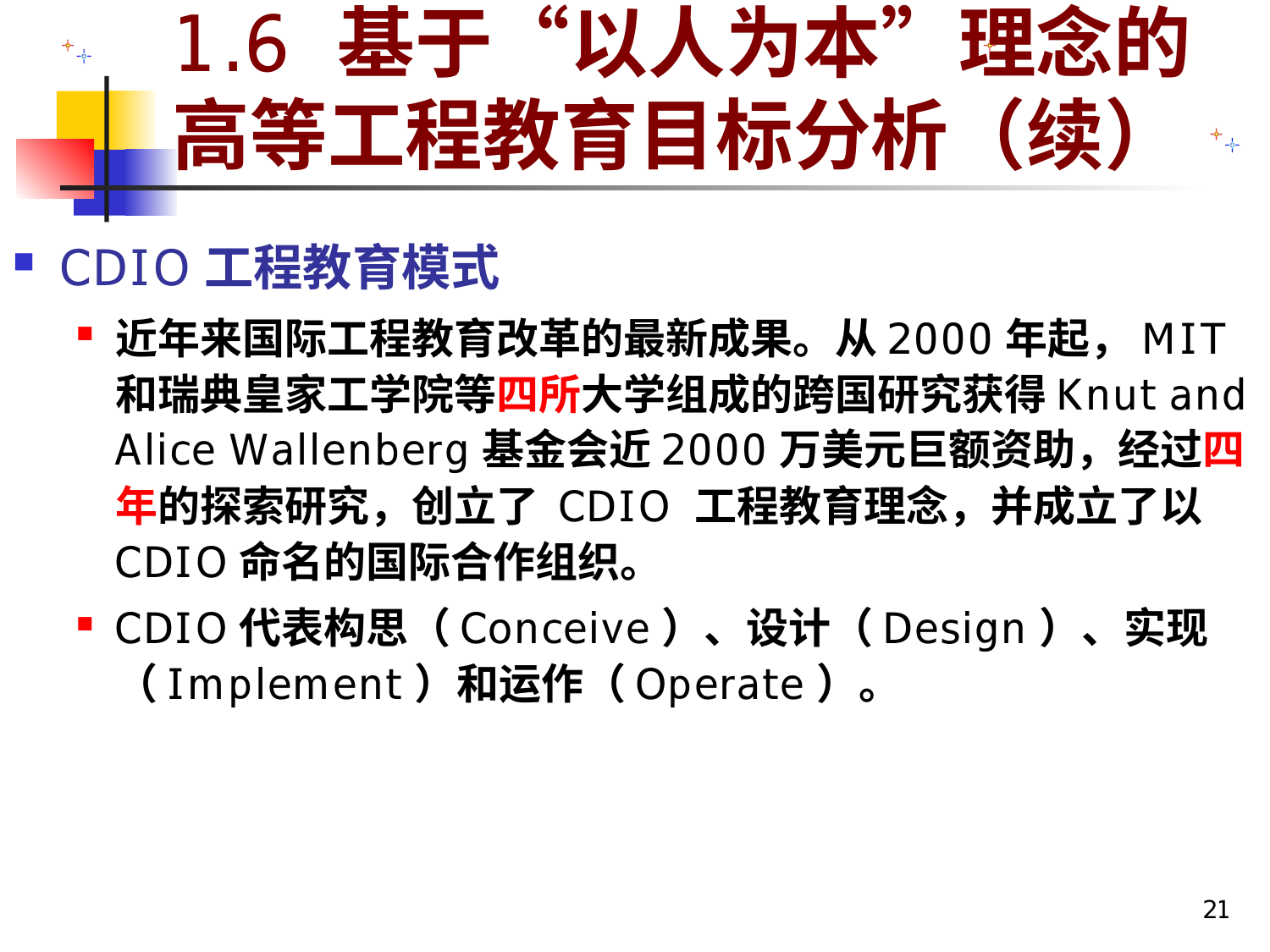

# 1.6 基于“以人为本”理念的高等工程教育目标分析（续）
CDIO工程教育模式
近年来国际工程教育改革的最新成果。从2000年起，MIT和瑞典皇家工学院等四所大学组成的跨国研究获得Knut and Alice Wallenberg基金会近2000万美元巨额资助，经过四年的探索研究，创立了 CDIO 工程教育理念，并成立了以 CDIO命名的国际合作组织。
CDIO代表构思（Conceive）、设计（Design）、实现（Implement）和运作（Operate）。
21